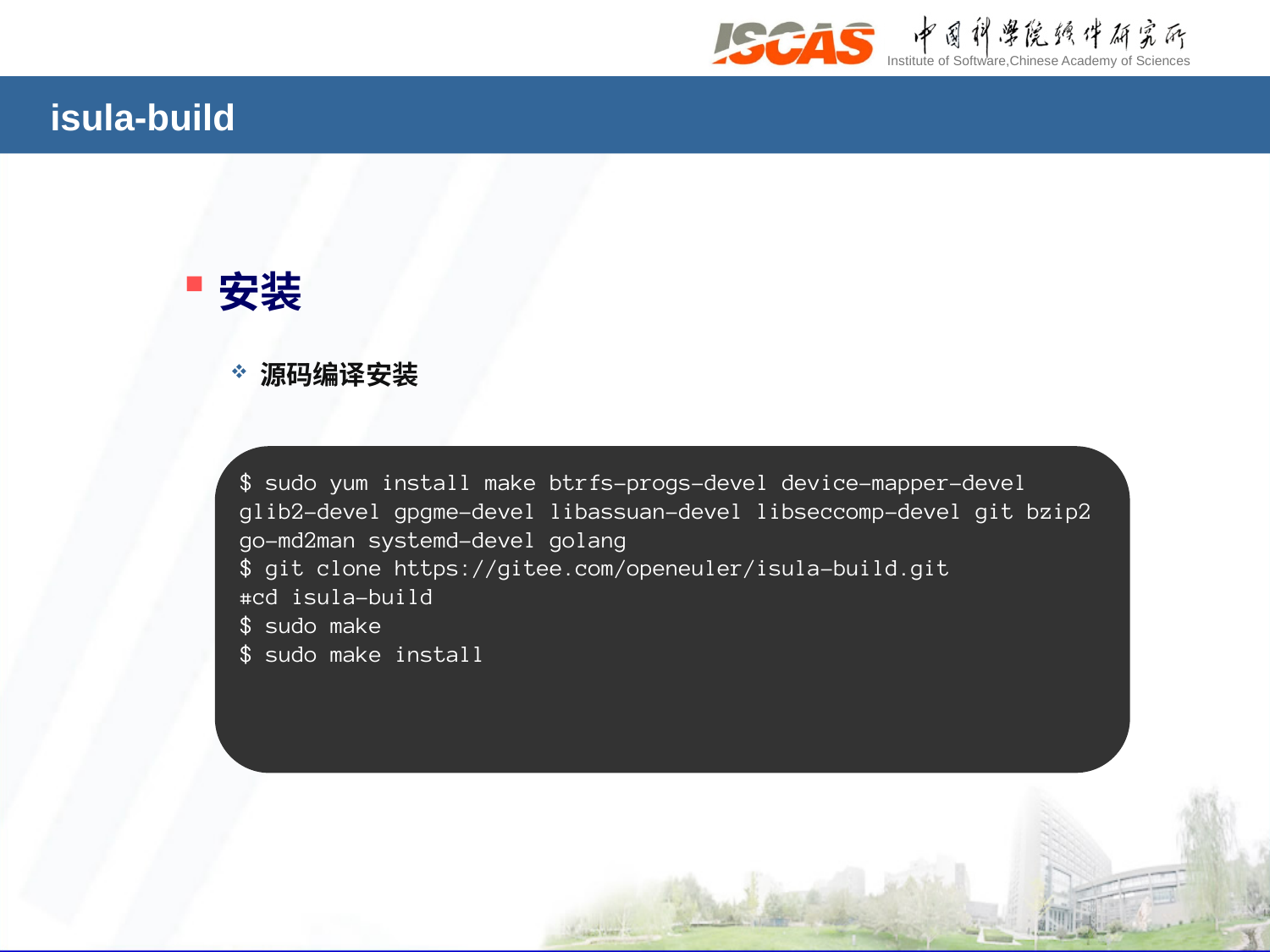

# isula-build
安装

源码编译安装

$ sudo yum install make btrfs-progs-devel device-mapper-devel glib2-devel gpgme-devel libassuan-devel libseccomp-devel git bzip2 go-md2man systemd-devel golang
$ git clone https://gitee.com/openeuler/isula-build.git
#cd isula-build
$ sudo make
$ sudo make install